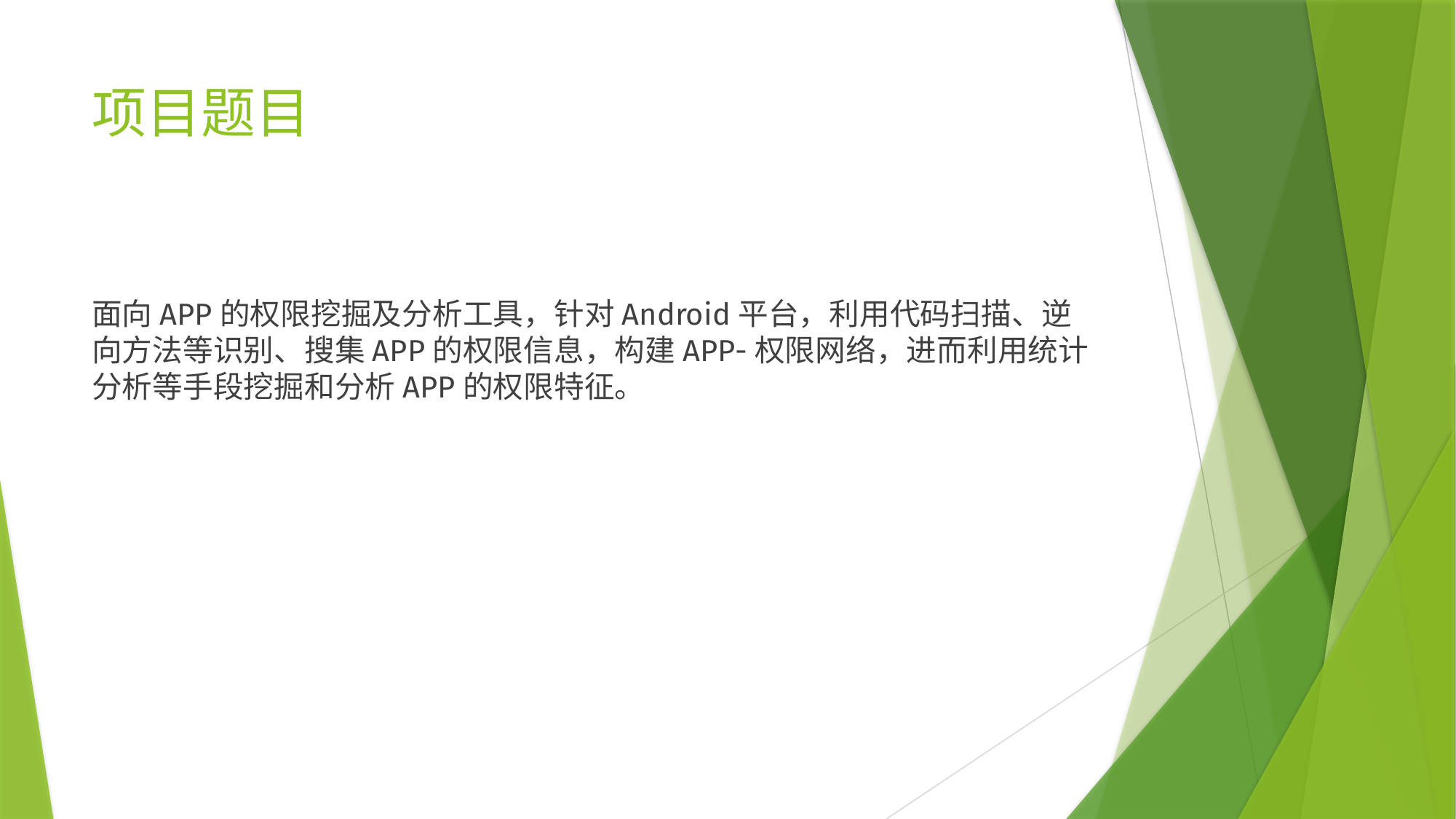

# 项目题目
面向APP的权限挖掘及分析工具，针对Android平台，利用代码扫描、逆向方法等识别、搜集APP的权限信息，构建APP-权限网络，进而利用统计分析等手段挖掘和分析APP的权限特征。